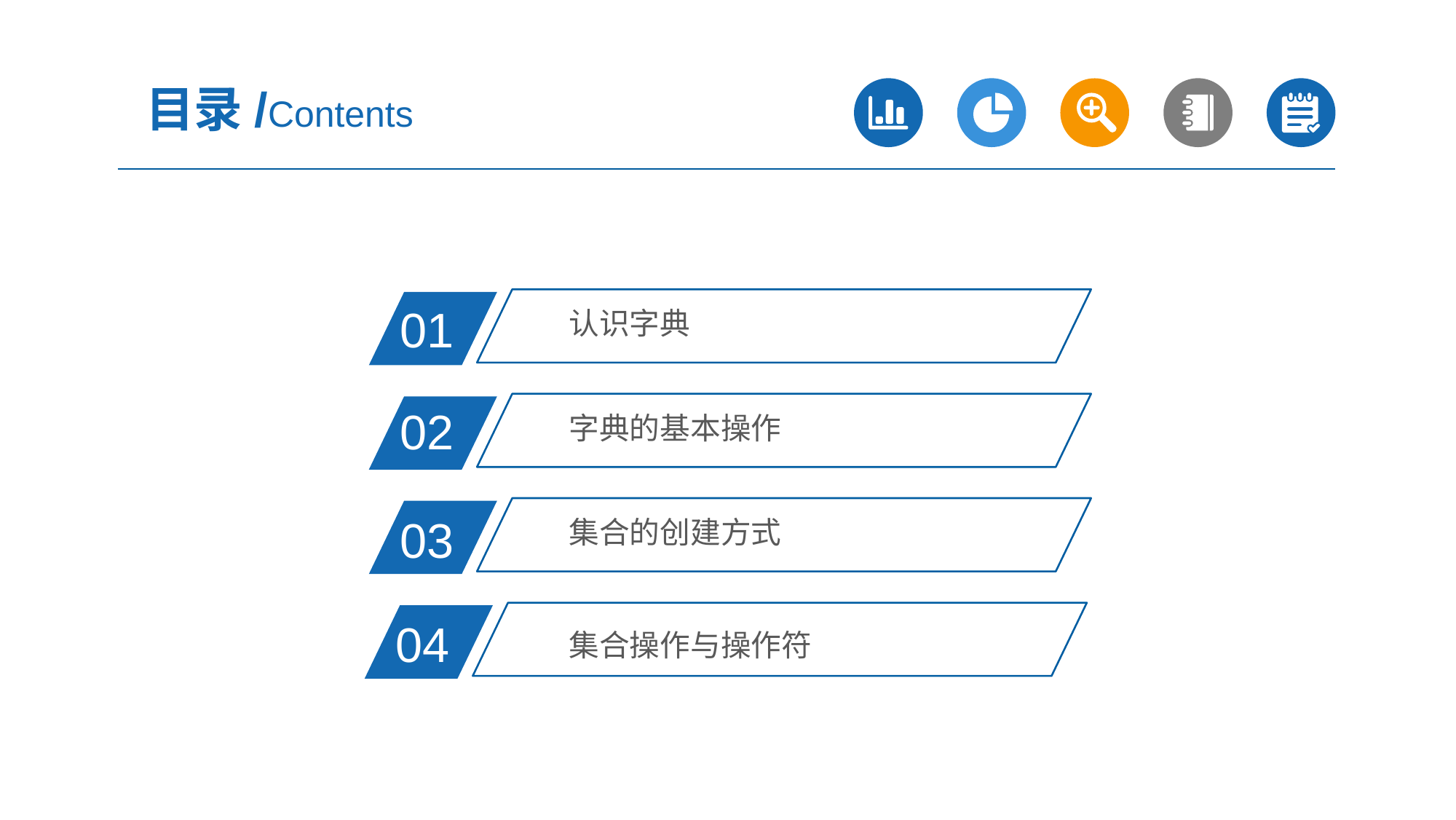

目录/Contents

认识字典

01

字典的基本操作
02

集合的创建方式

03

集合操作与操作符

04